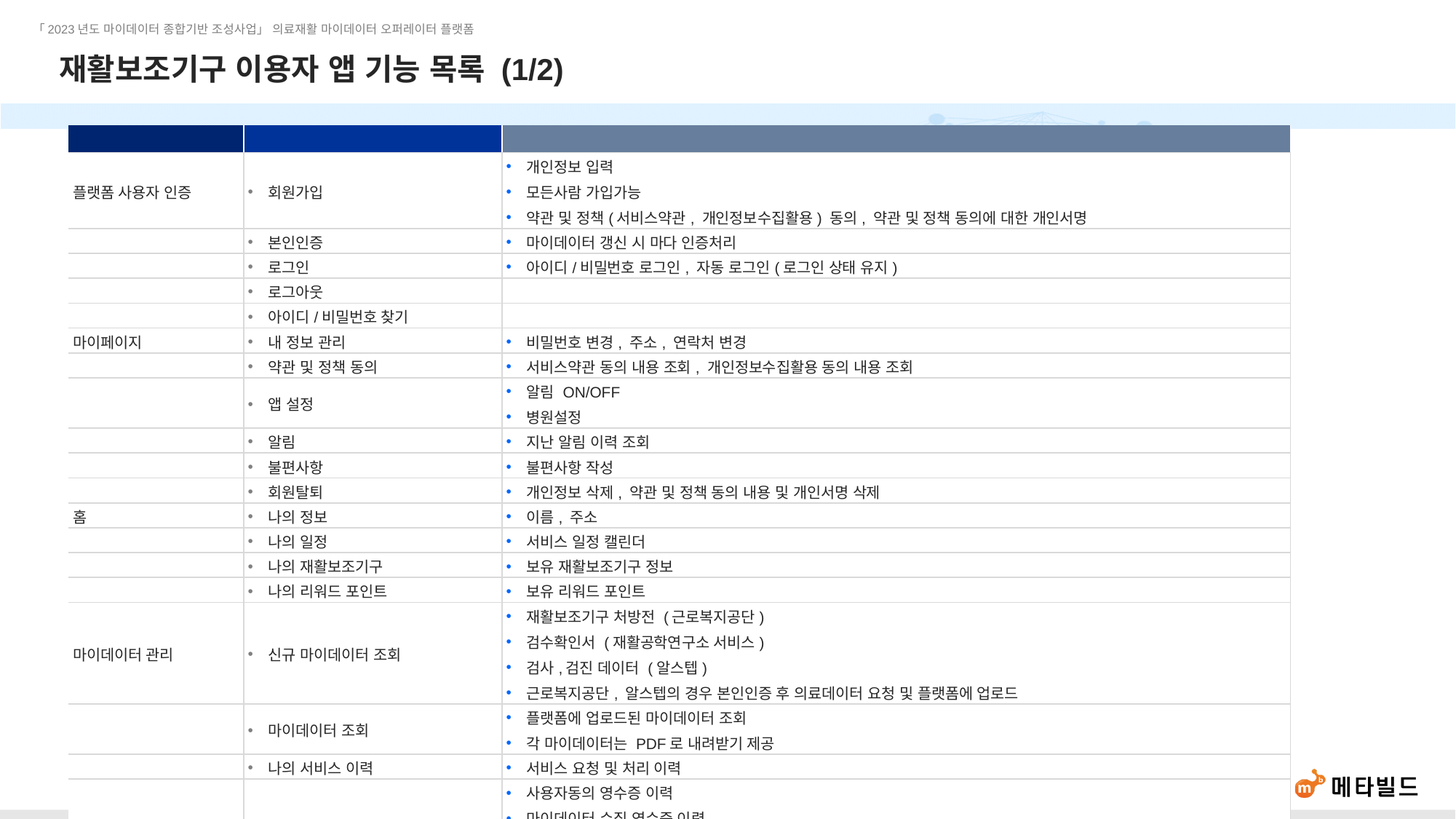

# 재활보조기구 이용자 앱 기능 목록 (1/2)
| 구분 | 기능 | 설명 |
| --- | --- | --- |
| 플랫폼 사용자 인증 | 회원가입 | 개인정보 입력 모든사람 가입가능 약관 및 정책(서비스약관, 개인정보수집활용) 동의, 약관 및 정책 동의에 대한 개인서명 |
|  | 본인인증 | 마이데이터 갱신 시 마다 인증처리 |
|  | 로그인 | 아이디/비밀번호 로그인, 자동 로그인(로그인 상태 유지) |
|  | 로그아웃 |  |
|  | 아이디/비밀번호 찾기 |  |
| 마이페이지 | 내 정보 관리 | 비밀번호 변경, 주소, 연락처 변경 |
|  | 약관 및 정책 동의 | 서비스약관 동의 내용 조회, 개인정보수집활용 동의 내용 조회 |
|  | 앱 설정 | 알림 ON/OFF 병원설정 |
|  | 알림 | 지난 알림 이력 조회 |
|  | 불편사항 | 불편사항 작성 |
|  | 회원탈퇴 | 개인정보 삭제, 약관 및 정책 동의 내용 및 개인서명 삭제 |
| 홈 | 나의 정보 | 이름, 주소 |
|  | 나의 일정 | 서비스 일정 캘린더 |
|  | 나의 재활보조기구 | 보유 재활보조기구 정보 |
|  | 나의 리워드 포인트 | 보유 리워드 포인트 |
| 마이데이터 관리 | 신규 마이데이터 조회 | 재활보조기구 처방전 (근로복지공단) 검수확인서 (재활공학연구소 서비스) 검사,검진 데이터 (알스텝) 근로복지공단, 알스텝의 경우 본인인증 후 의료데이터 요청 및 플랫폼에 업로드 |
|  | 마이데이터 조회 | 플랫폼에 업로드된 마이데이터 조회 각 마이데이터는 PDF로 내려받기 제공 |
|  | 나의 서비스 이력 | 서비스 요청 및 처리 이력 |
|  | 영수증 조회 | 사용자동의 영수증 이력 마이데이터 수집 영수증 이력 마이데이터 공유 영수증 이력 마이데이터 내려받기 영수증 이력 각 영수증은 영수증 전표 표출 및 다운로드 제공 |
|  | 리워드 포인트 조회 | 리워드 포인트 적립, 차감 이력 조회 |
|  | 만족도 조사 | 방문점검, 작업수리, 맞춤배달 서비스 완료 후 사용자 선택에 따라 만족도조사 전환 |